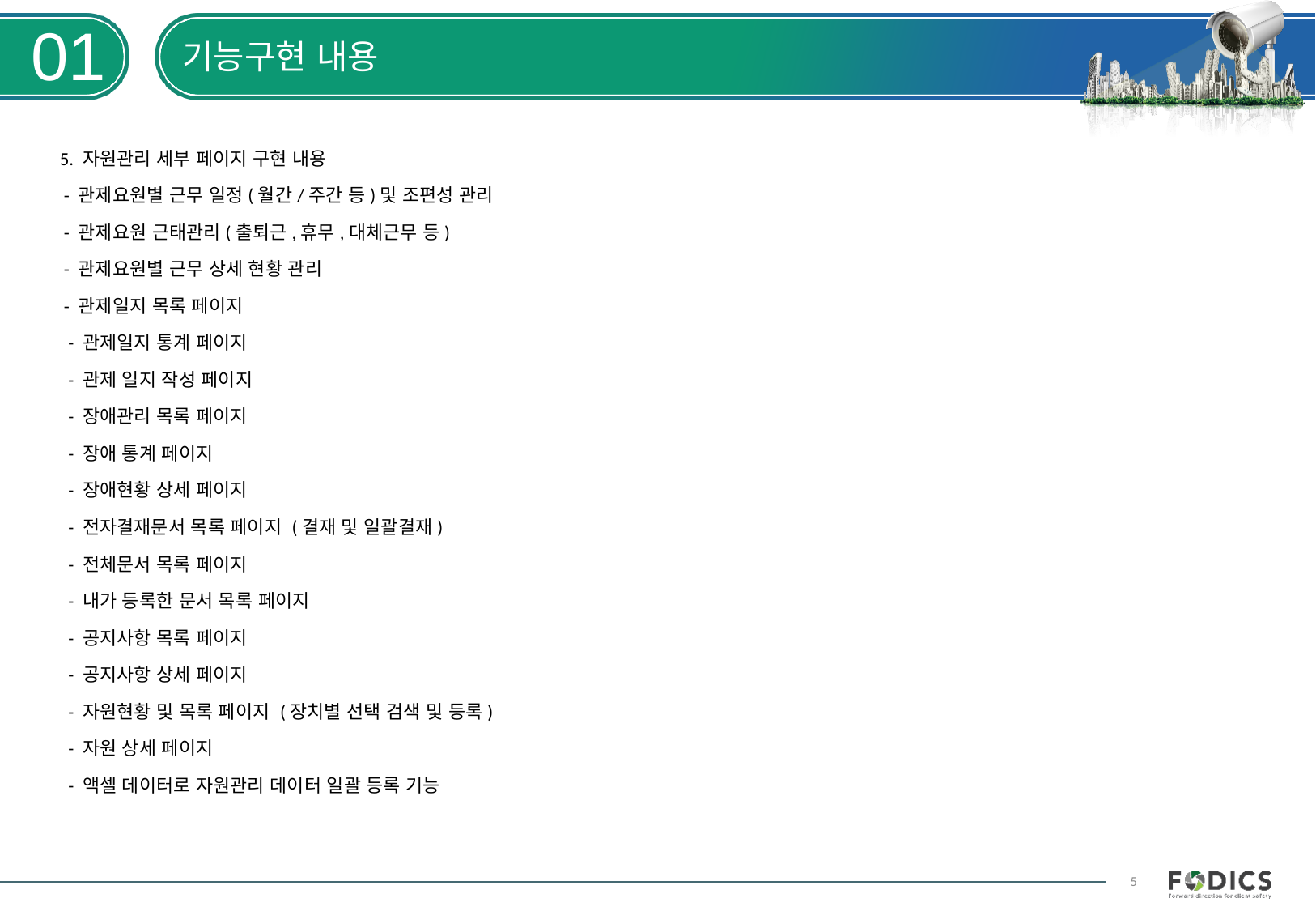

01
# 기능구현 내용
5. 자원관리 세부 페이지 구현 내용
 - 관제요원별 근무 일정(월간/주간 등)및 조편성 관리
 - 관제요원 근태관리(출퇴근,휴무,대체근무 등)
 - 관제요원별 근무 상세 현황 관리
 - 관제일지 목록 페이지
  - 관제일지 통계 페이지
  - 관제 일지 작성 페이지
  - 장애관리 목록 페이지
  - 장애 통계 페이지
  - 장애현황 상세 페이지
  - 전자결재문서 목록 페이지 (결재 및 일괄결재)
  - 전체문서 목록 페이지
  - 내가 등록한 문서 목록 페이지
  - 공지사항 목록 페이지
  - 공지사항 상세 페이지
  - 자원현황 및 목록 페이지 (장치별 선택 검색 및 등록)
  - 자원 상세 페이지
  - 액셀 데이터로 자원관리 데이터 일괄 등록 기능

5